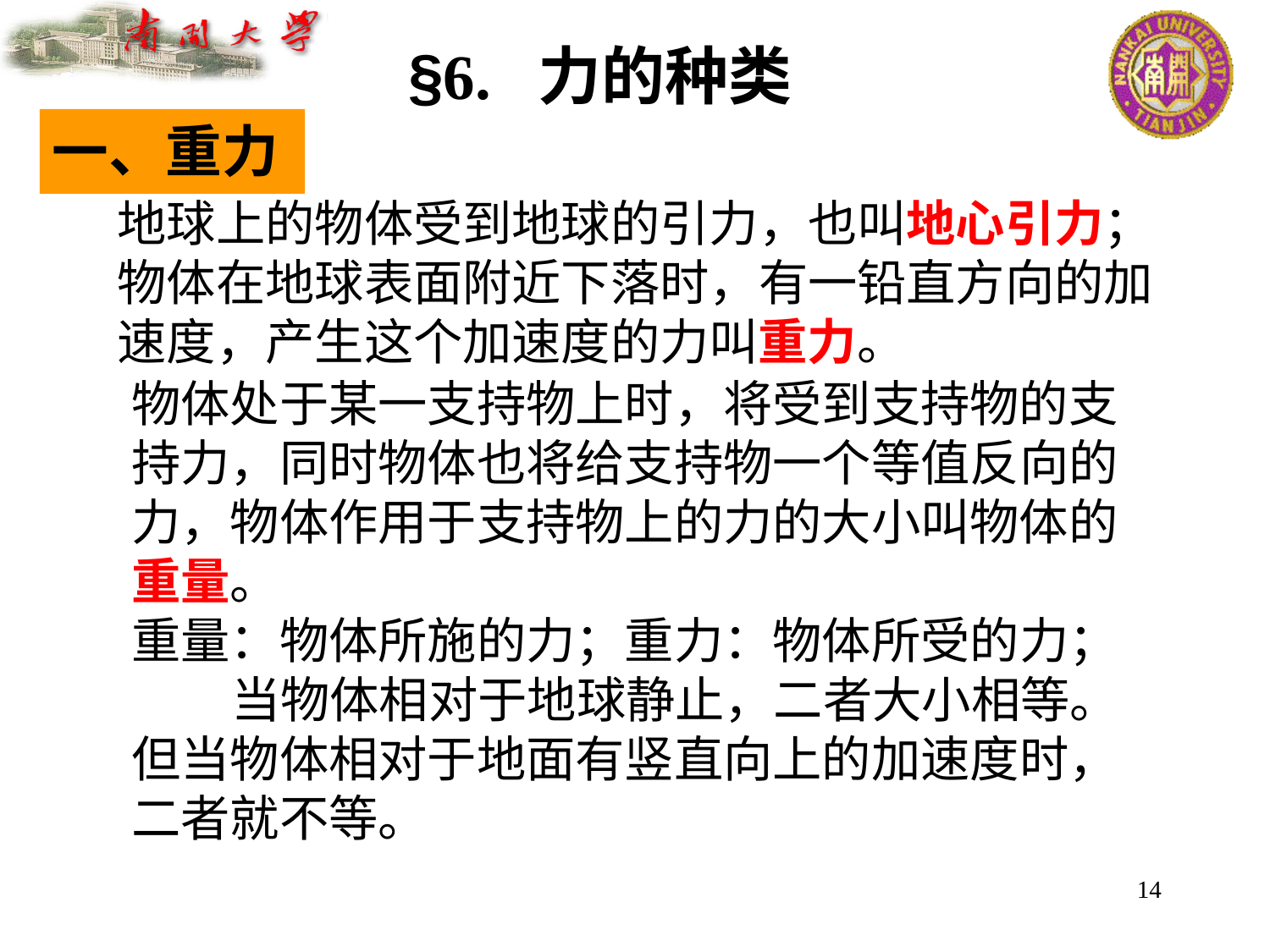

§6.  力的种类
一、重力
地球上的物体受到地球的引力，也叫地心引力；
物体在地球表面附近下落时，有一铅直方向的加速度，产生这个加速度的力叫重力。
物体处于某一支持物上时，将受到支持物的支持力，同时物体也将给支持物一个等值反向的力，物体作用于支持物上的力的大小叫物体的重量。
重量：物体所施的力；重力：物体所受的力；
        当物体相对于地球静止，二者大小相等。但当物体相对于地面有竖直向上的加速度时，二者就不等。
14